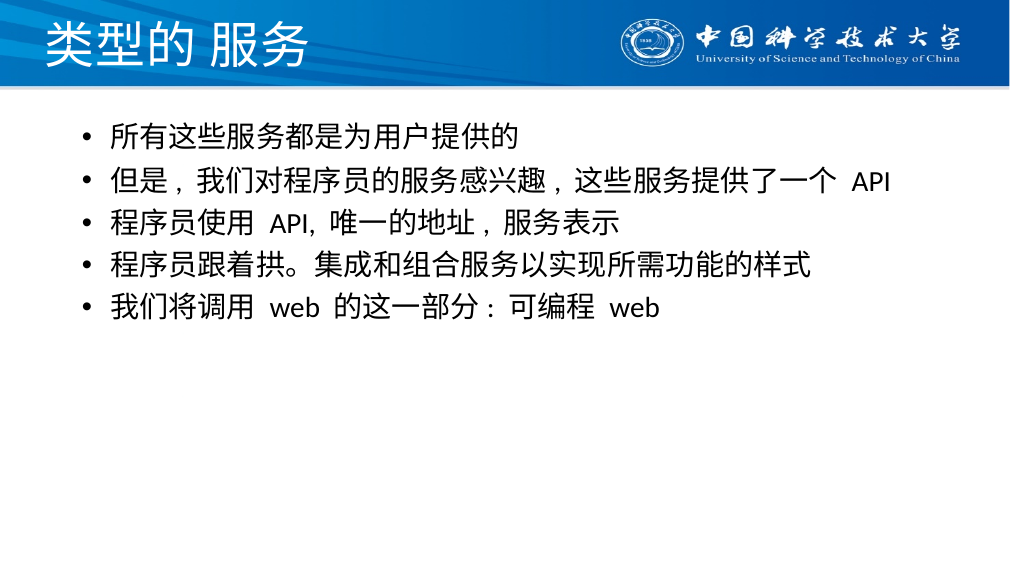

# 类型的 服务
所有这些服务都是为用户提供的
但是, 我们对程序员的服务感兴趣, 这些服务提供了一个 API
程序员使用 API, 唯一的地址, 服务表示
程序员跟着拱。集成和组合服务以实现所需功能的样式
我们将调用 web 的这一部分: 可编程 web